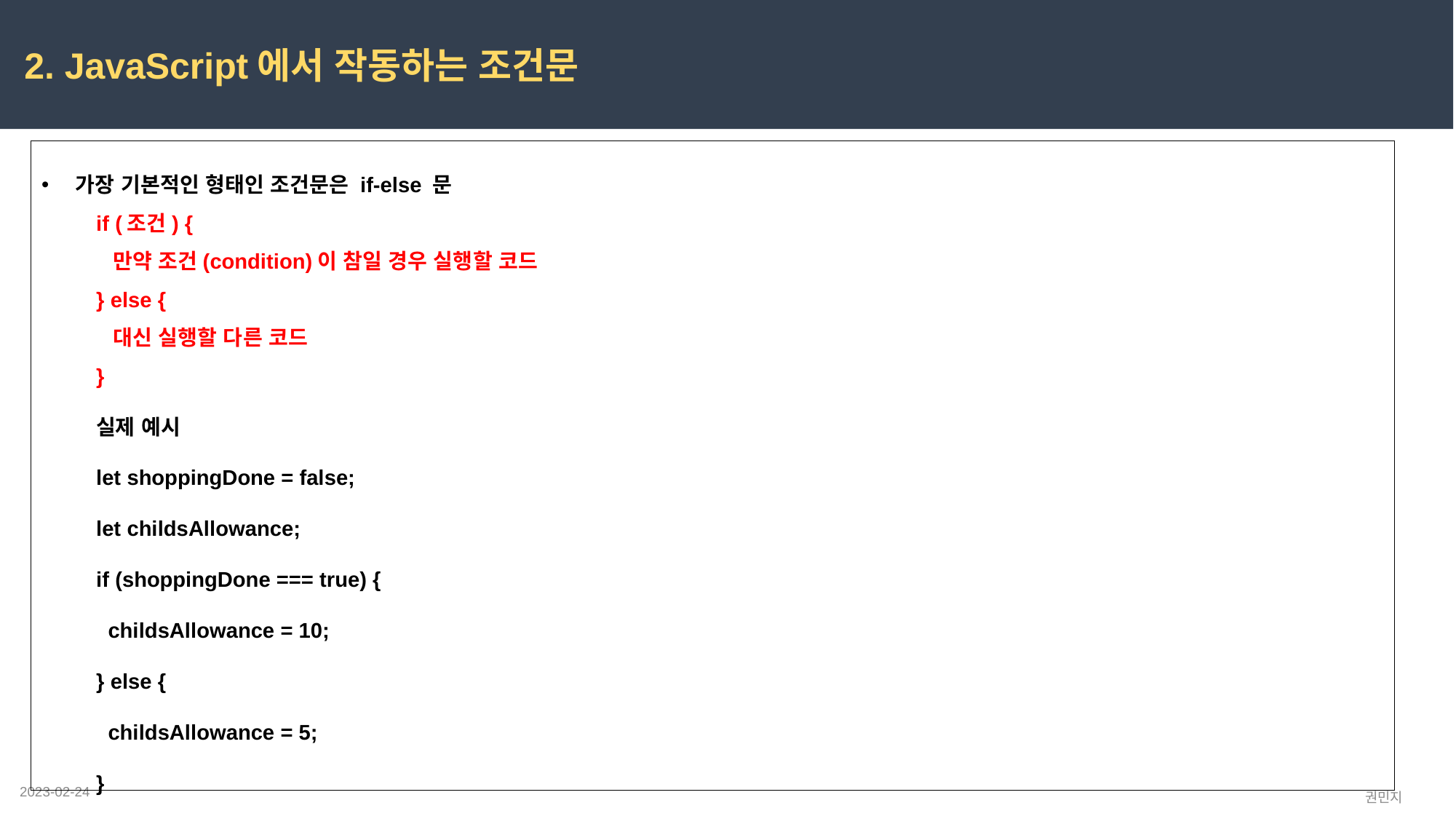

2. JavaScript에서 작동하는 조건문
가장 기본적인 형태인 조건문은 if-else 문
if (조건) {
  만약 조건(condition)이 참일 경우 실행할 코드
} else {
  대신 실행할 다른 코드
}
실제 예시
let shoppingDone = false;
let childsAllowance;
if (shoppingDone === true) {
  childsAllowance = 10;
} else {
  childsAllowance = 5;
}

2023-02-24
권민지